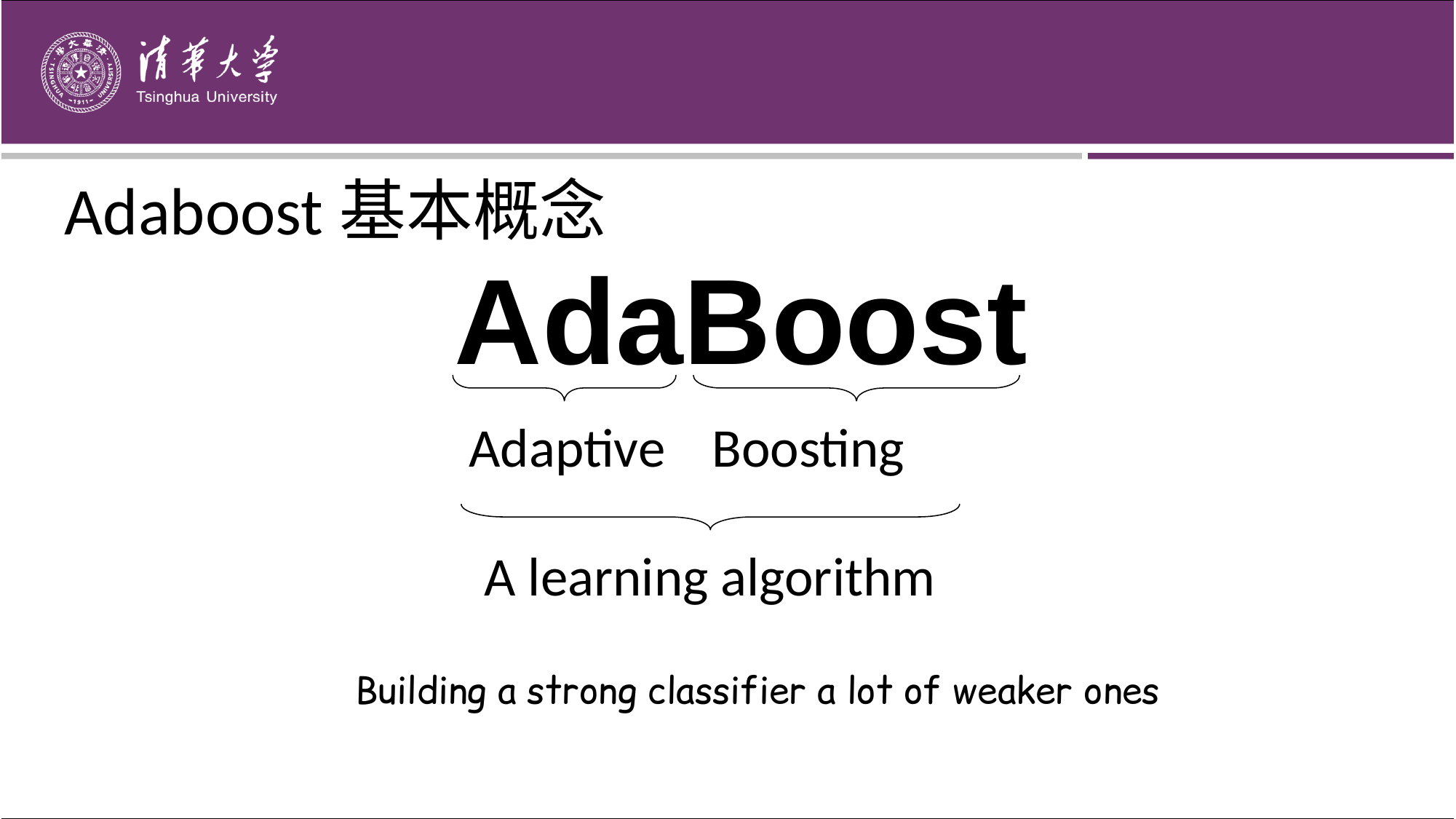

Adaboost基本概念

Boosting
AdaBoost

A learning algorithm

Adaptive
Building a strong classifier a lot of weaker ones